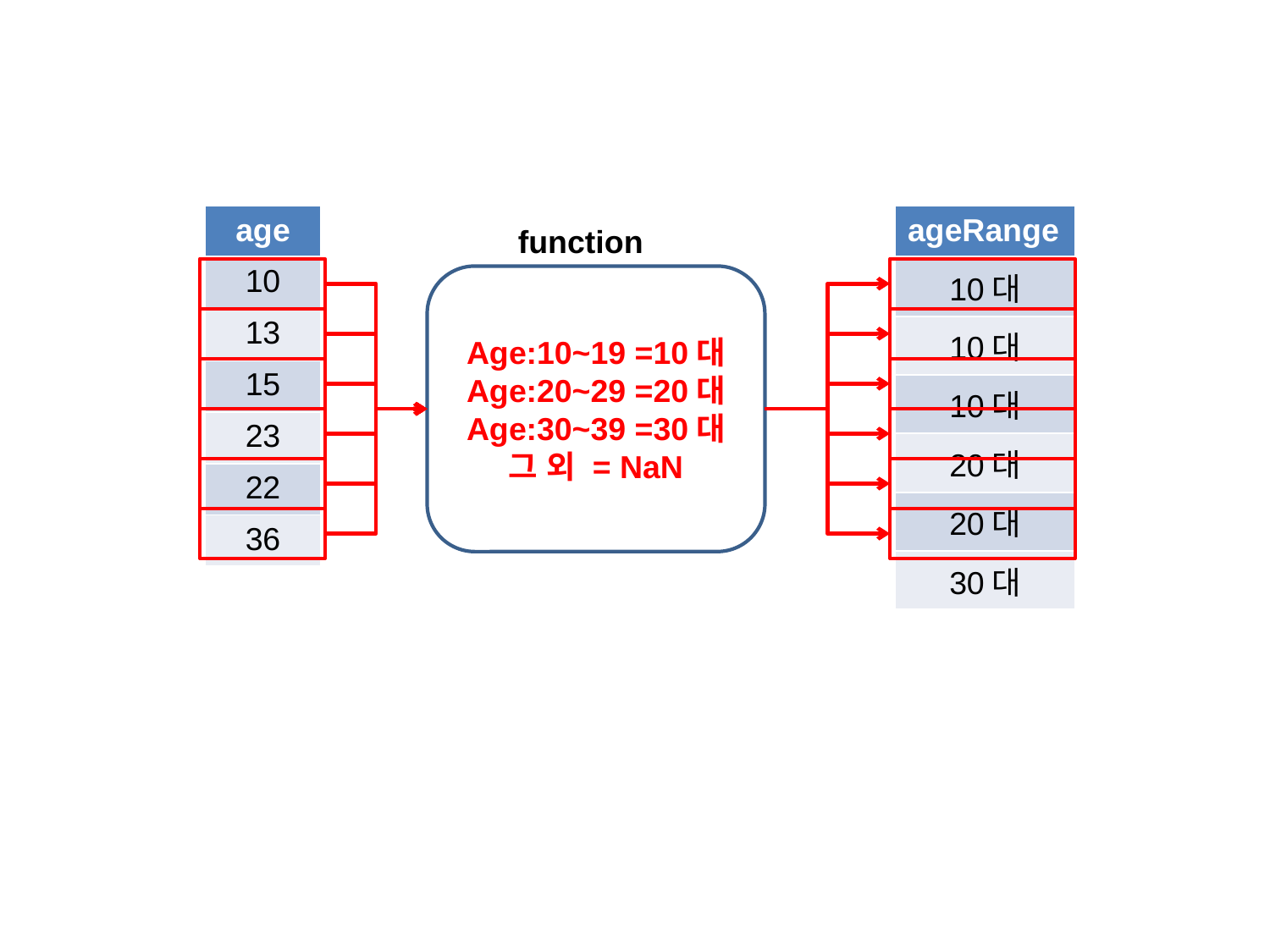

| age |
| --- |
| 10 |
| 13 |
| 15 |
| 23 |
| 22 |
| 36 |
| ageRange |
| --- |
| 10대 |
| 10대 |
| 10대 |
| 20대 |
| 20대 |
| 30대 |
function

Age:10~19 =10대
Age:20~29 =20대
Age:30~39 =30대
그 외 = NaN